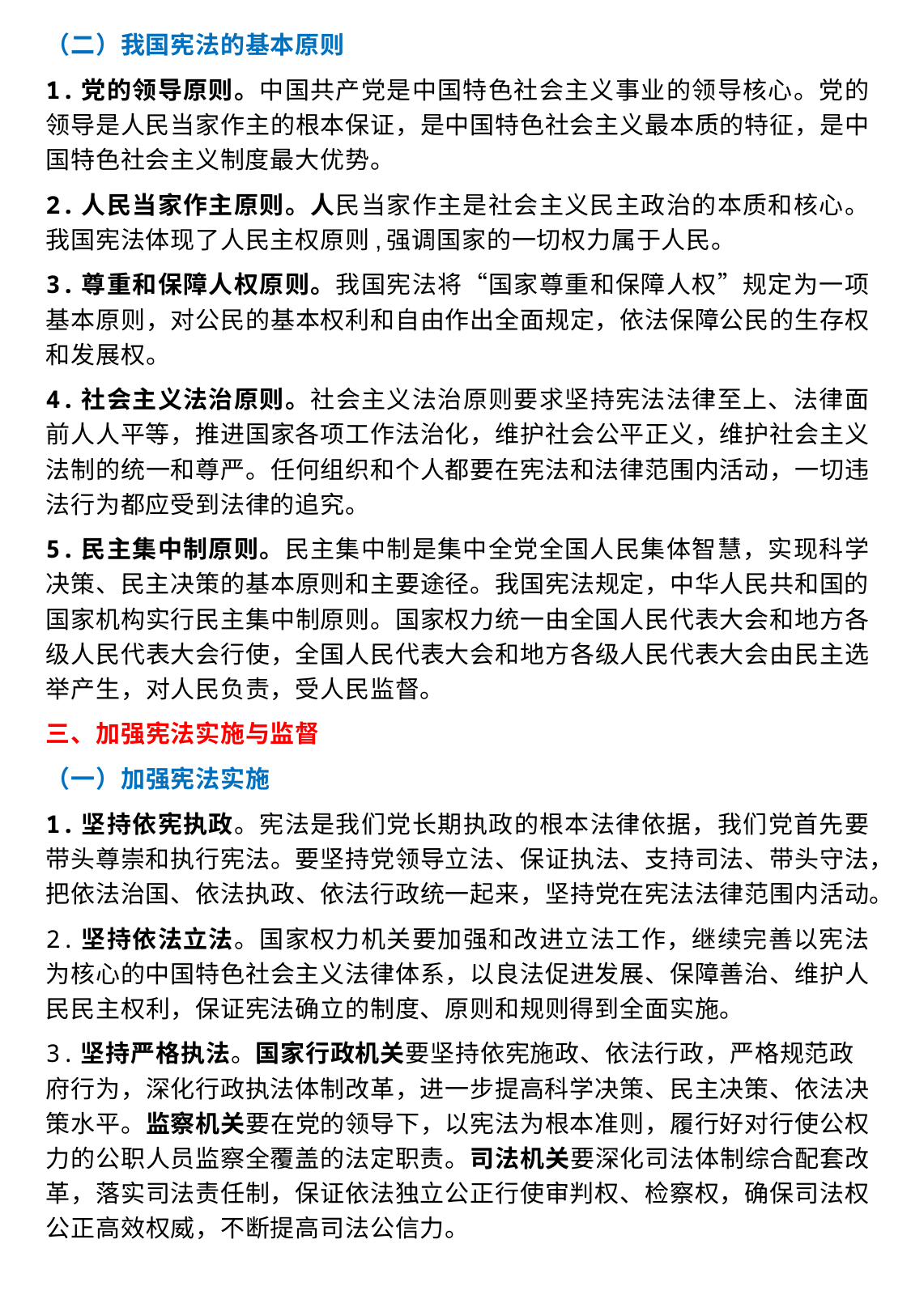

（二）我国宪法的基本原则
1.党的领导原则。中国共产党是中国特色社会主义事业的领导核心。党的领导是人民当家作主的根本保证，是中国特色社会主义最本质的特征，是中国特色社会主义制度最大优势。
2.人民当家作主原则。人民当家作主是社会主义民主政治的本质和核心。我国宪法体现了人民主权原则,强调国家的一切权力属于人民。
3.尊重和保障人权原则。我国宪法将“国家尊重和保障人权”规定为一项基本原则，对公民的基本权利和自由作出全面规定，依法保障公民的生存权和发展权。
4.社会主义法治原则。社会主义法治原则要求坚持宪法法律至上、法律面前人人平等，推进国家各项工作法治化，维护社会公平正义，维护社会主义法制的统一和尊严。任何组织和个人都要在宪法和法律范围内活动，一切违法行为都应受到法律的追究。
5.民主集中制原则。民主集中制是集中全党全国人民集体智慧，实现科学决策、民主决策的基本原则和主要途径。我国宪法规定，中华人民共和国的国家机构实行民主集中制原则。国家权力统一由全国人民代表大会和地方各级人民代表大会行使，全国人民代表大会和地方各级人民代表大会由民主选举产生，对人民负责，受人民监督。
三、加强宪法实施与监督
（一）加强宪法实施
1.坚持依宪执政。宪法是我们党长期执政的根本法律依据，我们党首先要带头尊崇和执行宪法。要坚持党领导立法、保证执法、支持司法、带头守法，把依法治国、依法执政、依法行政统一起来，坚持党在宪法法律范围内活动。
2.坚持依法立法。国家权力机关要加强和改进立法工作，继续完善以宪法为核心的中国特色社会主义法律体系，以良法促进发展、保障善治、维护人民民主权利，保证宪法确立的制度、原则和规则得到全面实施。
3.坚持严格执法。国家行政机关要坚持依宪施政、依法行政，严格规范政府行为，深化行政执法体制改革，进一步提高科学决策、民主决策、依法决策水平。监察机关要在党的领导下，以宪法为根本准则，履行好对行使公权力的公职人员监察全覆盖的法定职责。司法机关要深化司法体制综合配套改革，落实司法责任制，保证依法独立公正行使审判权、检察权，确保司法权公正高效权威，不断提高司法公信力。